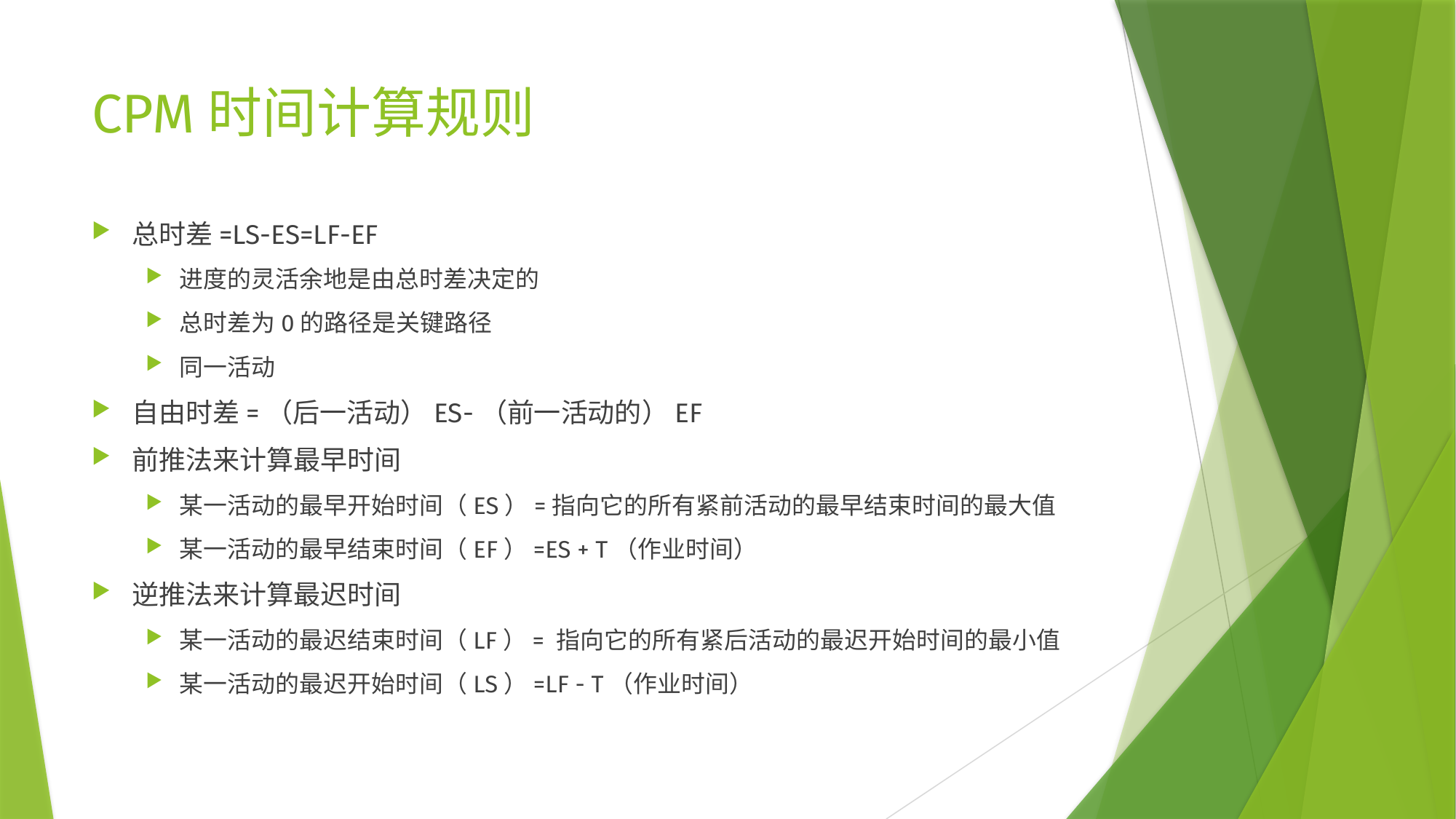

# CPM时间计算规则
总时差=LS-ES=LF-EF
进度的灵活余地是由总时差决定的
总时差为0的路径是关键路径
同一活动
自由时差=（后一活动）ES-（前一活动的）EF
前推法来计算最早时间
某一活动的最早开始时间（ES）=指向它的所有紧前活动的最早结束时间的最大值
某一活动的最早结束时间（EF）=ES + T（作业时间）
逆推法来计算最迟时间
某一活动的最迟结束时间（LF）= 指向它的所有紧后活动的最迟开始时间的最小值
某一活动的最迟开始时间（LS）=LF - T（作业时间）